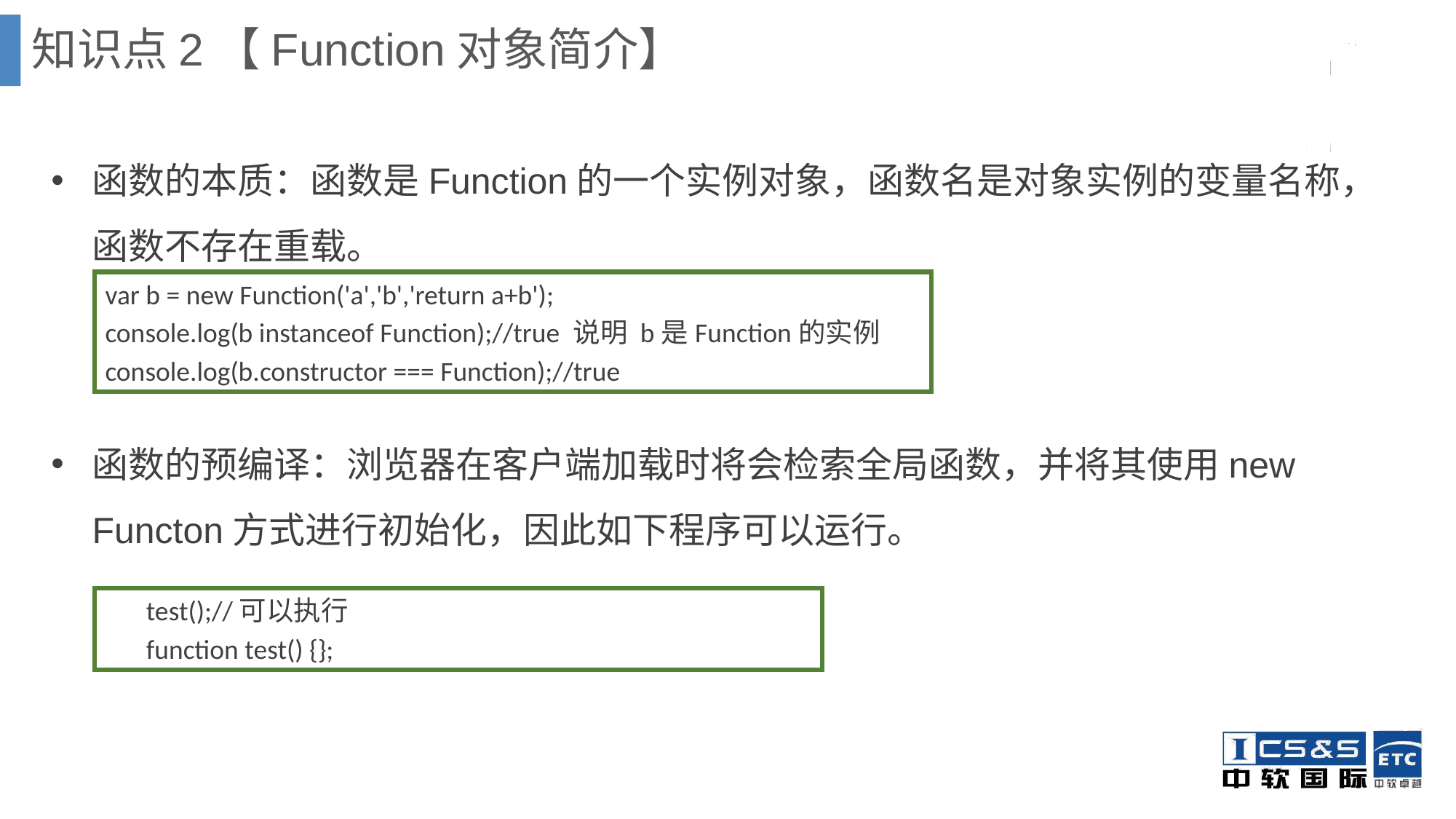

知识点2【Function对象简介】
函数的本质：函数是Function的一个实例对象，函数名是对象实例的变量名称，函数不存在重载。

函数的预编译：浏览器在客户端加载时将会检索全局函数，并将其使用new Functon方式进行初始化，因此如下程序可以运行。
var b = new Function('a','b','return a+b');
console.log(b instanceof Function);//true 说明 b是Function的实例
console.log(b.constructor === Function);//true
	test();//可以执行
	function test() {};